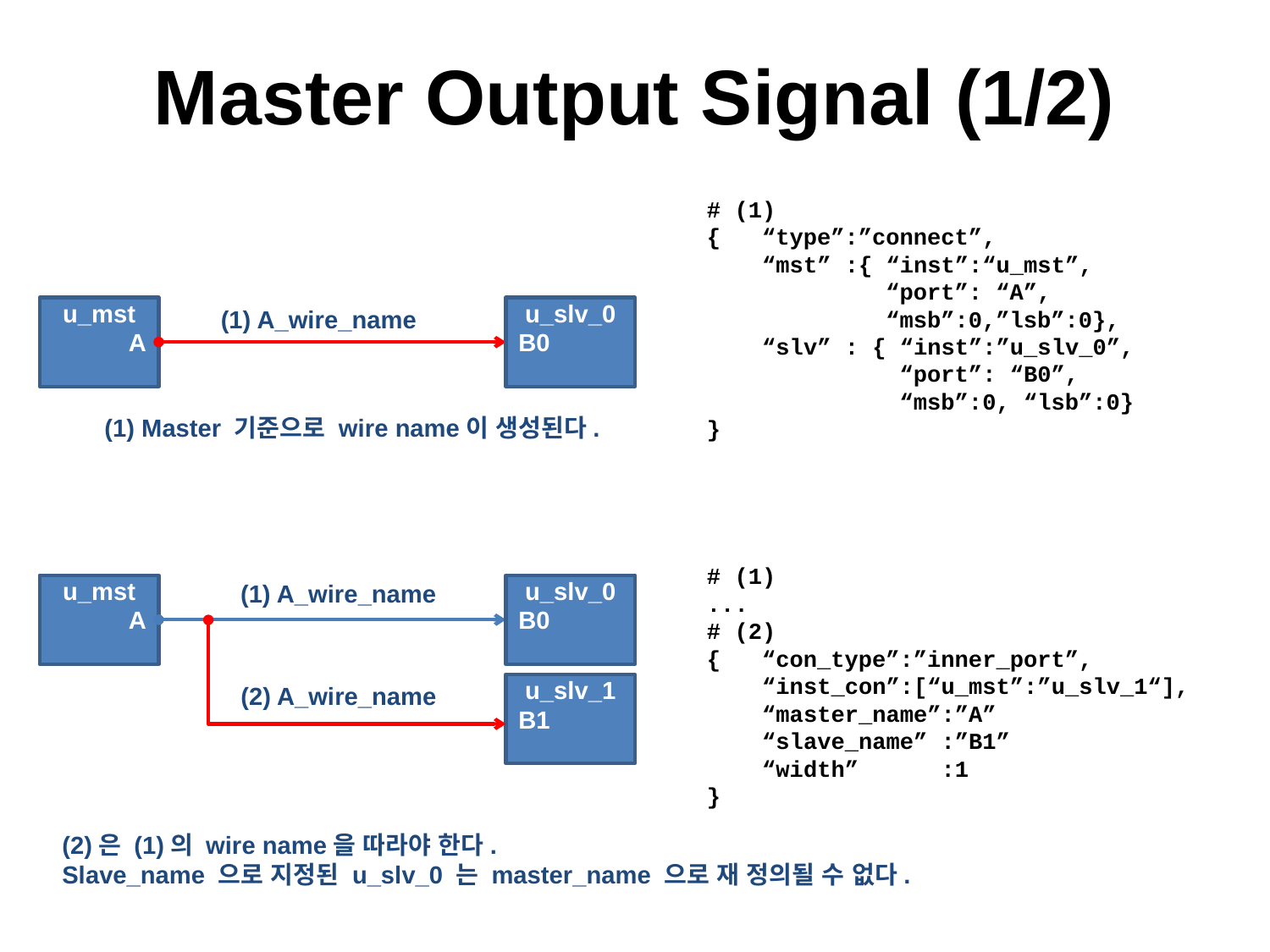

# Master Output Signal (1/2)
# (1)
{   “type”:”connect”,
    “mst” :{ “inst”:“u_mst”,
             “port”: “A”,
             “msb”:0,”lsb”:0},
    “slv” : { “inst”:”u_slv_0”,
              “port”: “B0”,
              “msb”:0, “lsb”:0}
}
u_mst
A

(1) A_wire_name
u_slv_0
B0

(1) Master 기준으로 wire name이 생성된다.
# (1)
...
# (2)
{   “con_type”:”inner_port”,
    “inst_con”:[“u_mst”:”u_slv_1“],
    “master_name”:”A”
    “slave_name” :”B1”
    “width”      :1
}
(1) A_wire_name
u_mst
A

u_slv_0
B0

(2) A_wire_name
u_slv_1
B1

(2)은 (1)의 wire name을 따라야 한다.
Slave_name 으로 지정된 u_slv_0 는 master_name 으로 재 정의될 수 없다.